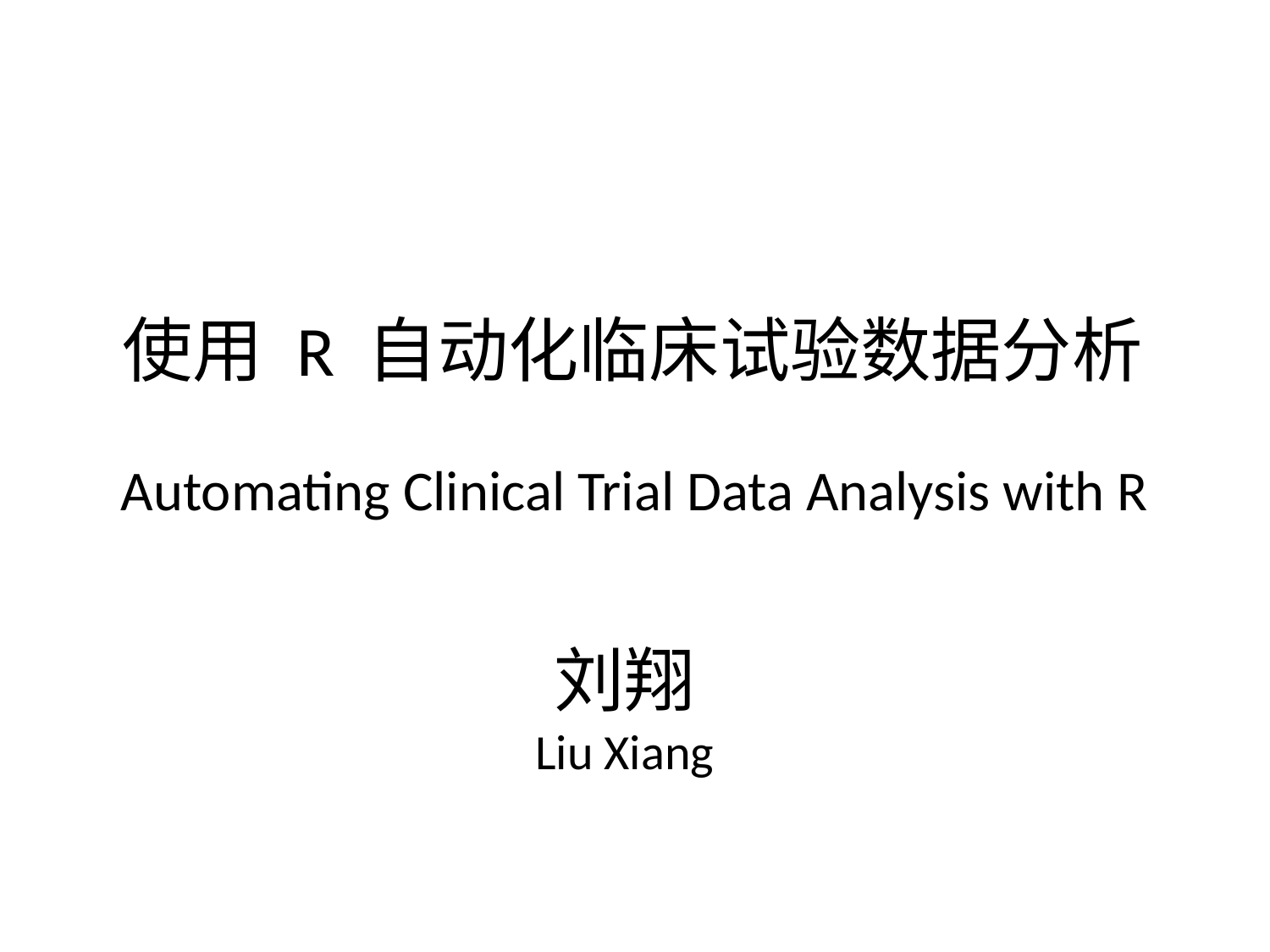

使用 R 自动化临床试验数据分析
# Automating Clinical Trial Data Analysis with R
刘翔
Liu Xiang